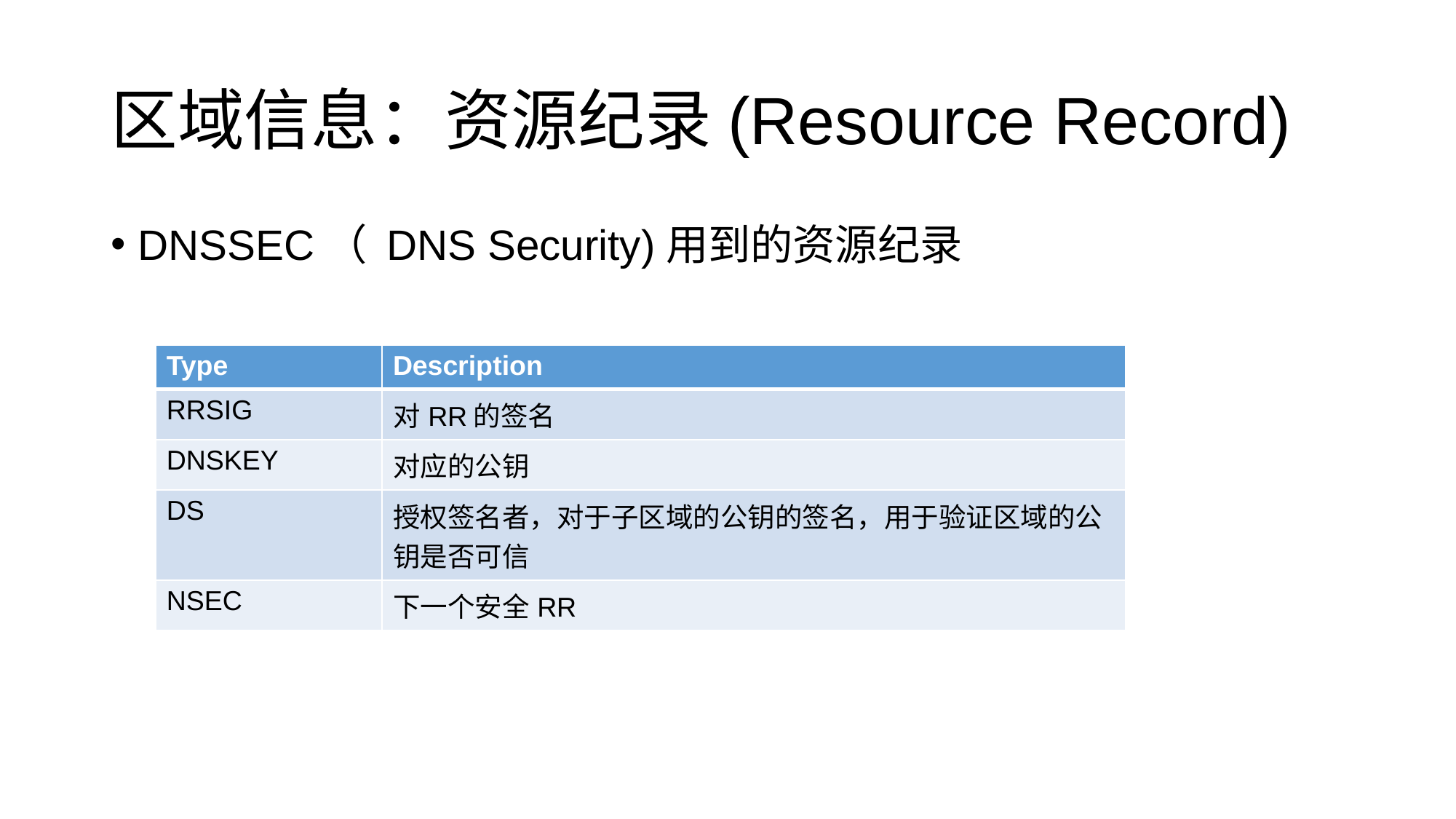

# 区域信息：资源纪录(Resource Record)
DNSSEC（ DNS Security)用到的资源纪录

| Type | Description |
| --- | --- |
| RRSIG | 对RR的签名 |
| DNSKEY | 对应的公钥 |
| DS | 授权签名者，对于子区域的公钥的签名，用于验证区域的公钥是否可信 |
| NSEC | 下一个安全RR |